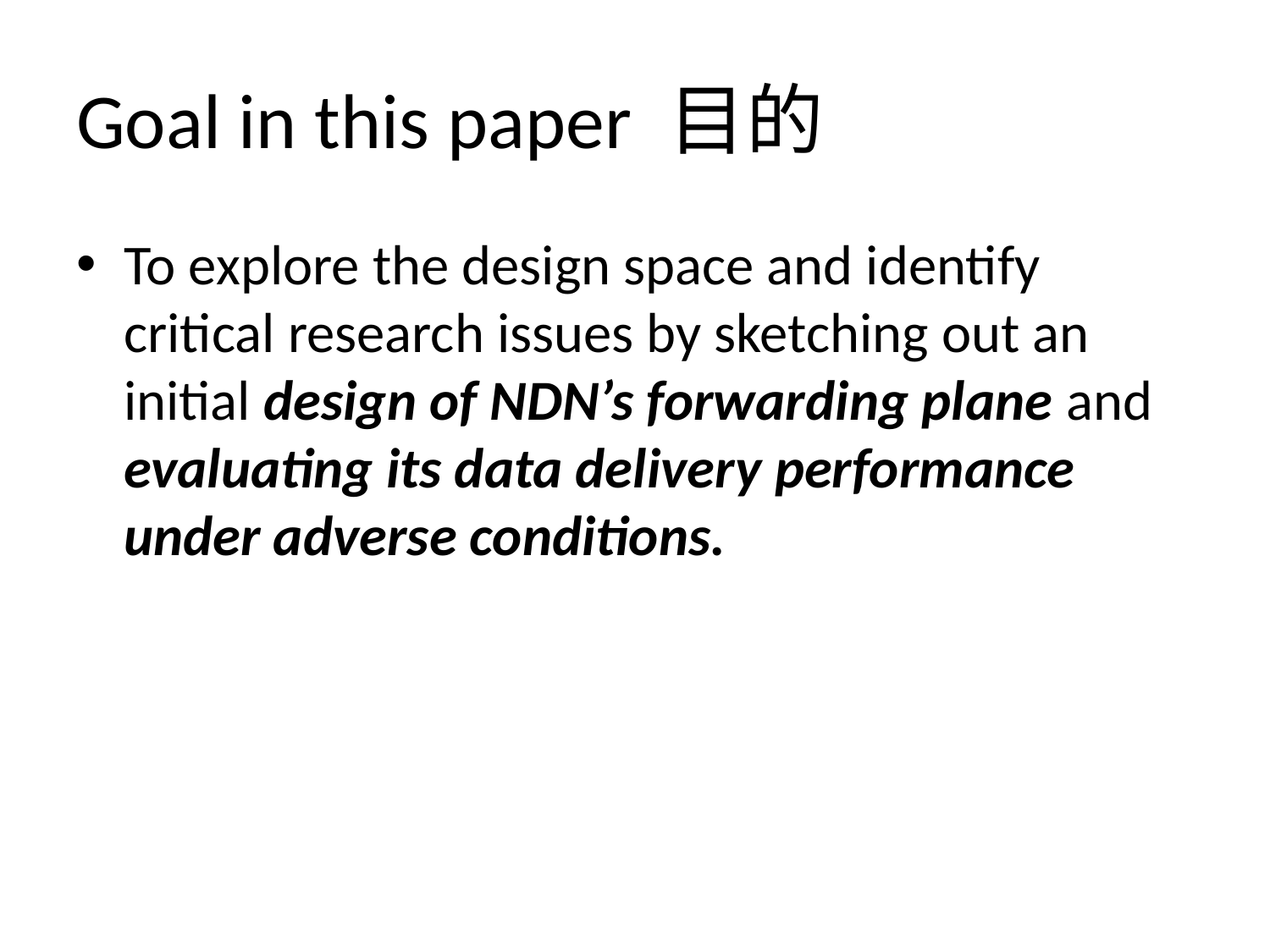

# Goal in this paper 目的
To explore the design space and identify critical research issues by sketching out an initial design of NDN’s forwarding plane and evaluating its data delivery performance under adverse conditions.